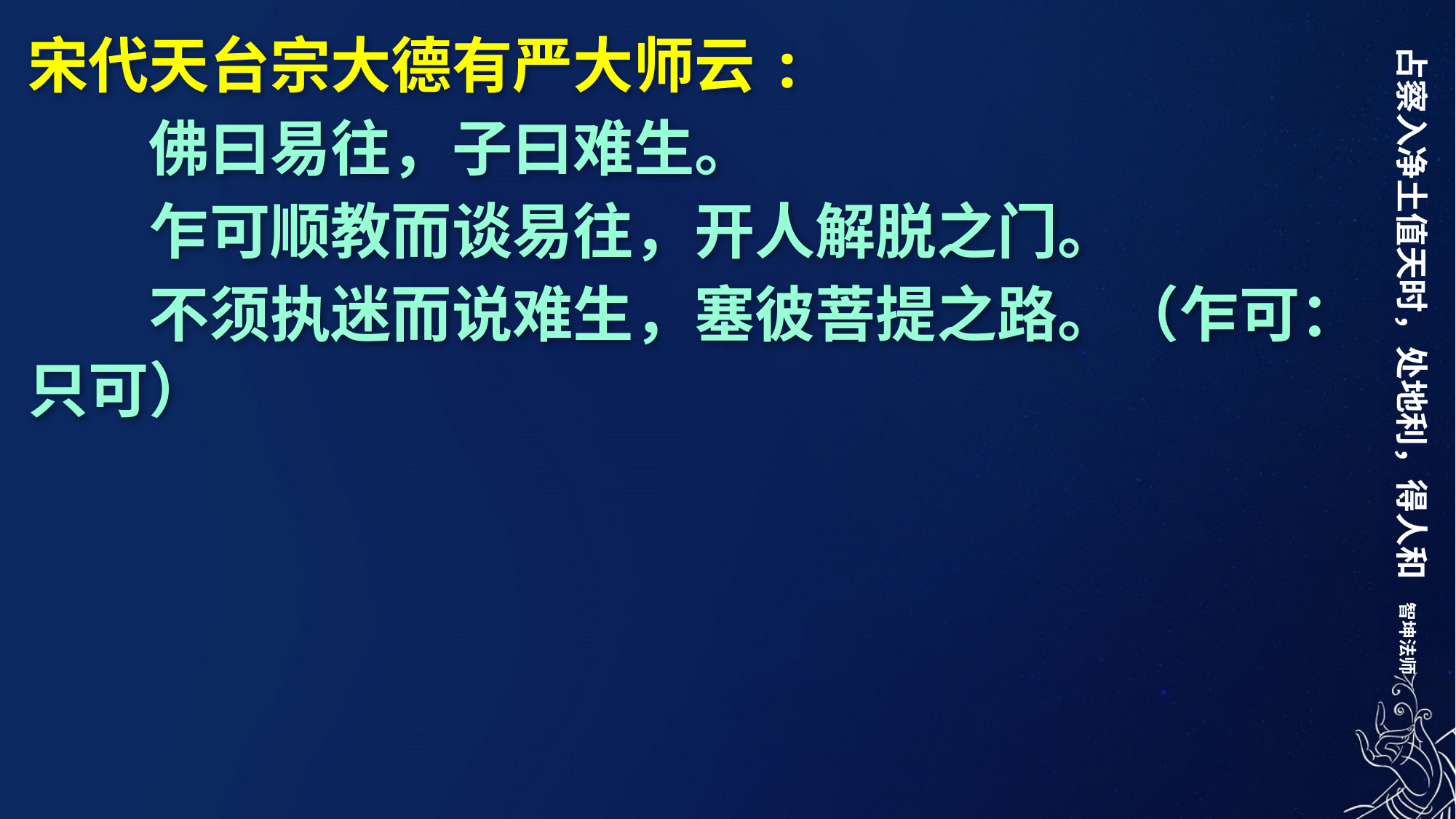

宋代天台宗大德有严大师云:
　　佛曰易往，子曰难生。
　　乍可顺教而谈易往，开人解脱之门。
　　不须执迷而说难生，塞彼菩提之路。（乍可：只可）